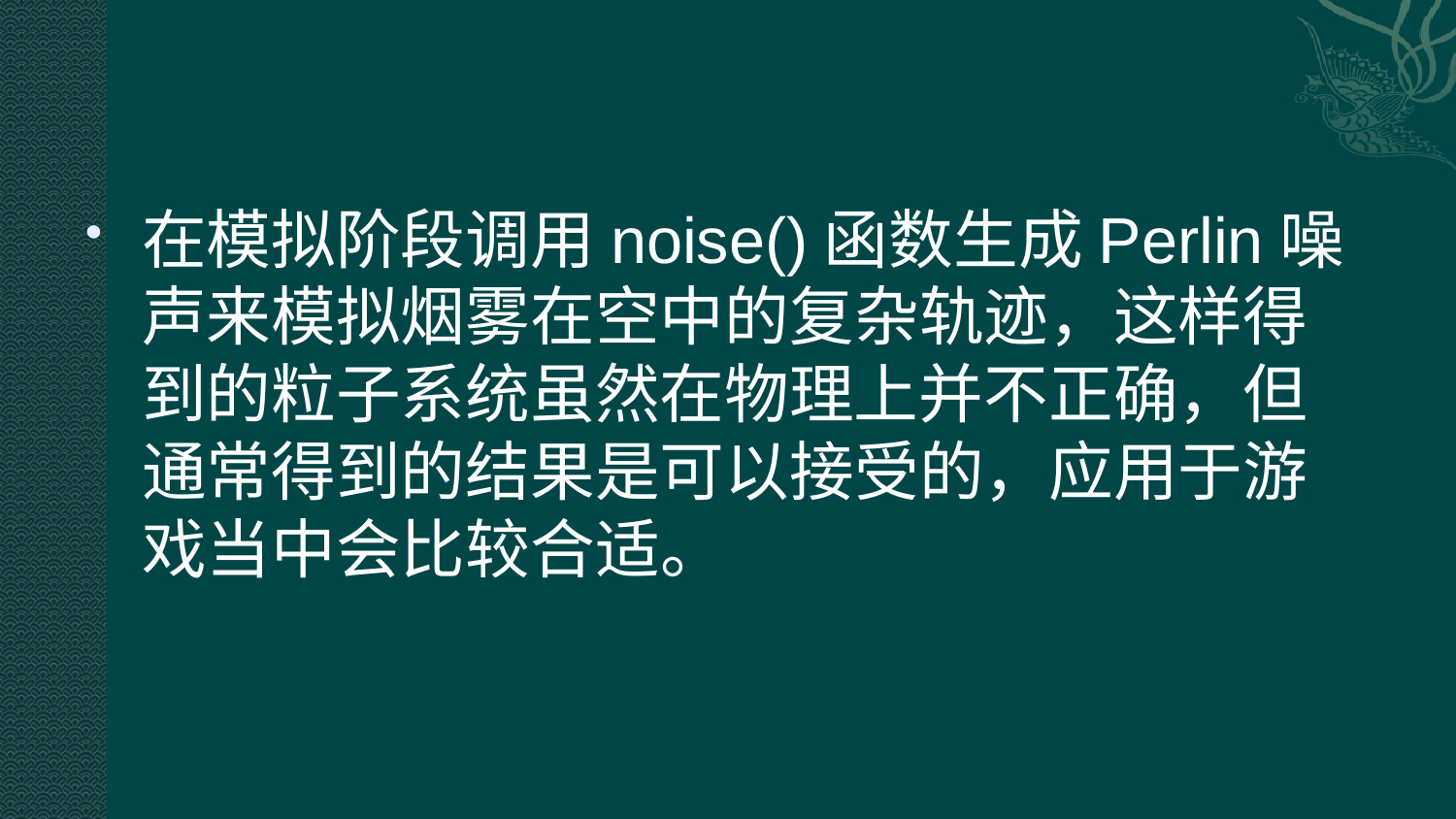

#
在模拟阶段调用noise()函数生成Perlin噪声来模拟烟雾在空中的复杂轨迹，这样得到的粒子系统虽然在物理上并不正确，但通常得到的结果是可以接受的，应用于游戏当中会比较合适。